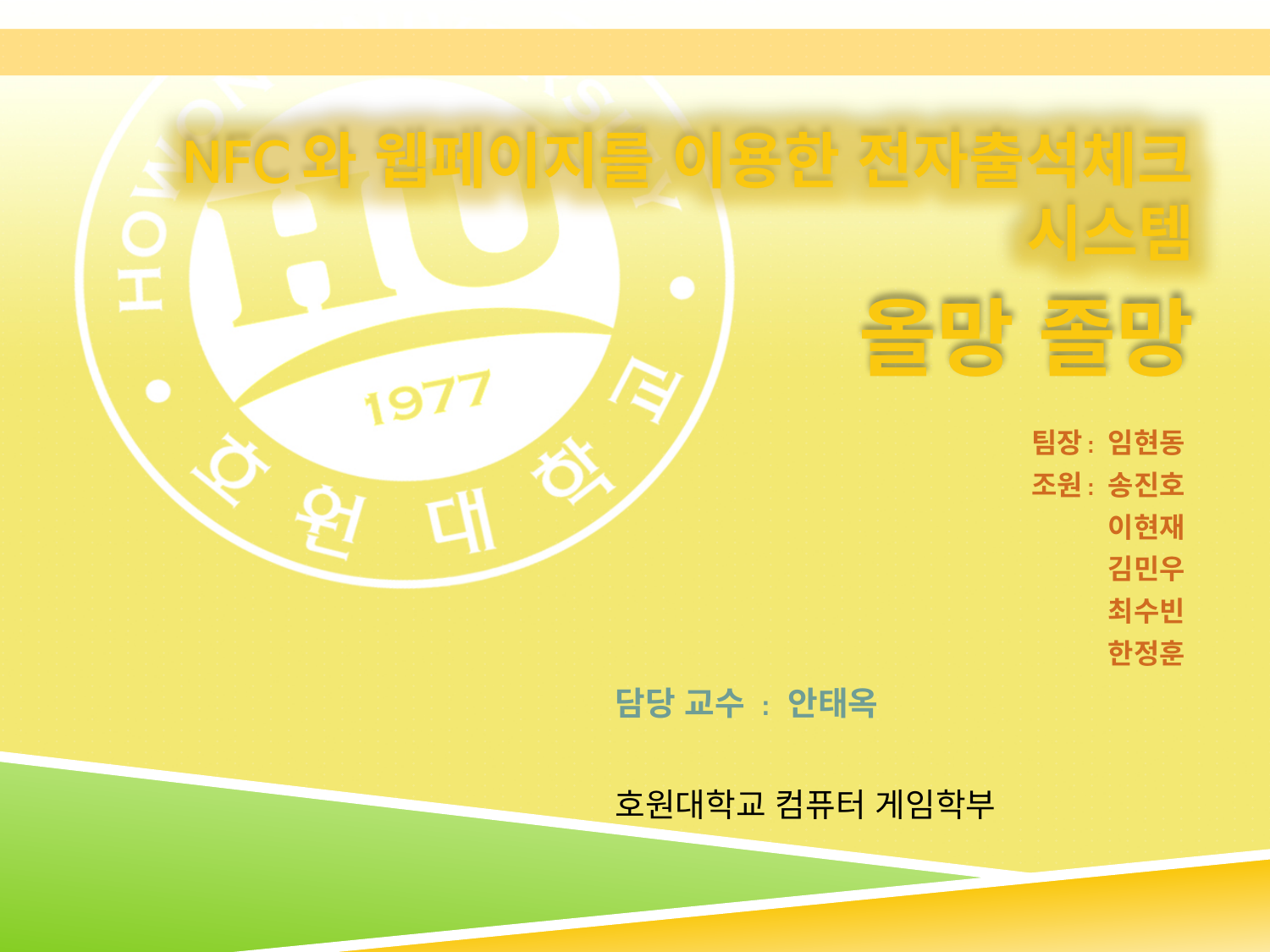

NFC와 웹페이지를 이용한 전자출석체크 시스템
# 올망 졸망

팀장: 임현동
조원: 송진호
       이현재
       김민우
       최수빈
       한정훈
담당 교수 : 안태옥

호원대학교 컴퓨터 게임학부